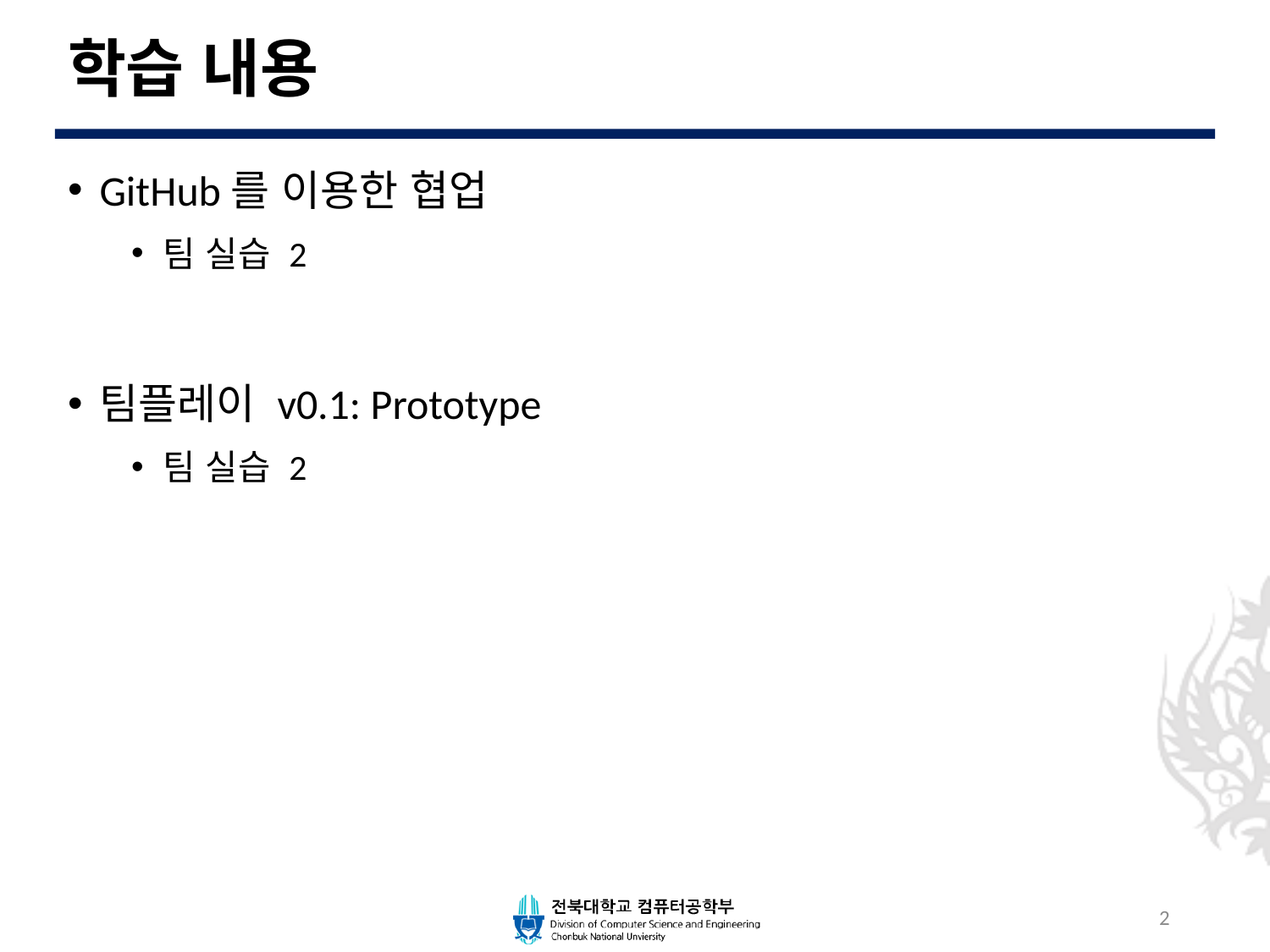

# 학습 내용
GitHub를 이용한 협업
팀 실습 2

팀플레이 v0.1: Prototype
팀 실습 2
2